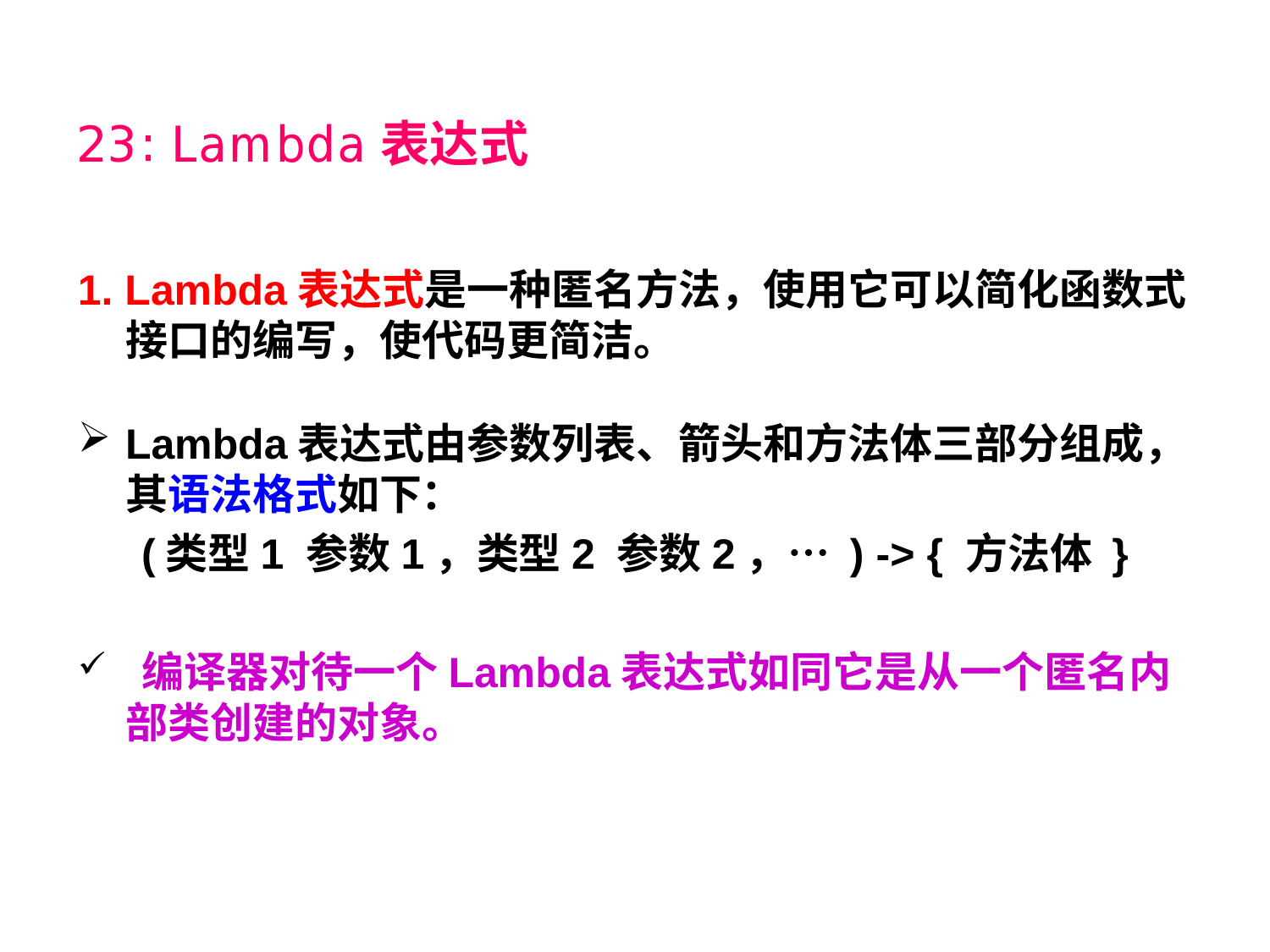

23: Lambda表达式
1. Lambda表达式是一种匿名方法，使用它可以简化函数式接口的编写，使代码更简洁。

Lambda表达式由参数列表、箭头和方法体三部分组成，其语法格式如下：
(类型1 参数1，类型2 参数2，… ) -> { 方法体 }

 编译器对待一个Lambda表达式如同它是从一个匿名内部类创建的对象。